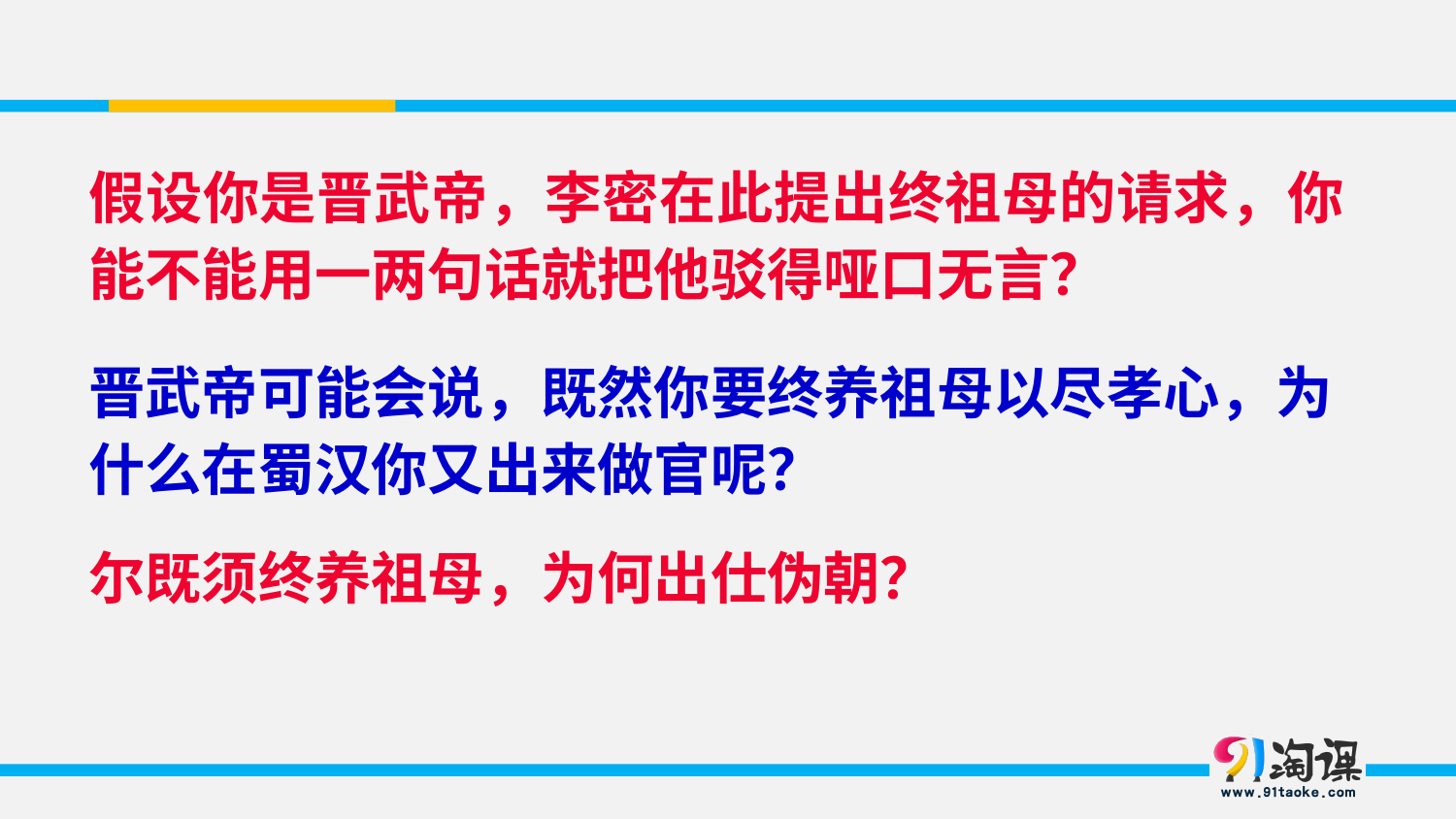

假设你是晋武帝，李密在此提出终祖母的请求，你能不能用一两句话就把他驳得哑口无言？
晋武帝可能会说，既然你要终养祖母以尽孝心，为什么在蜀汉你又出来做官呢？
尔既须终养祖母，为何出仕伪朝？